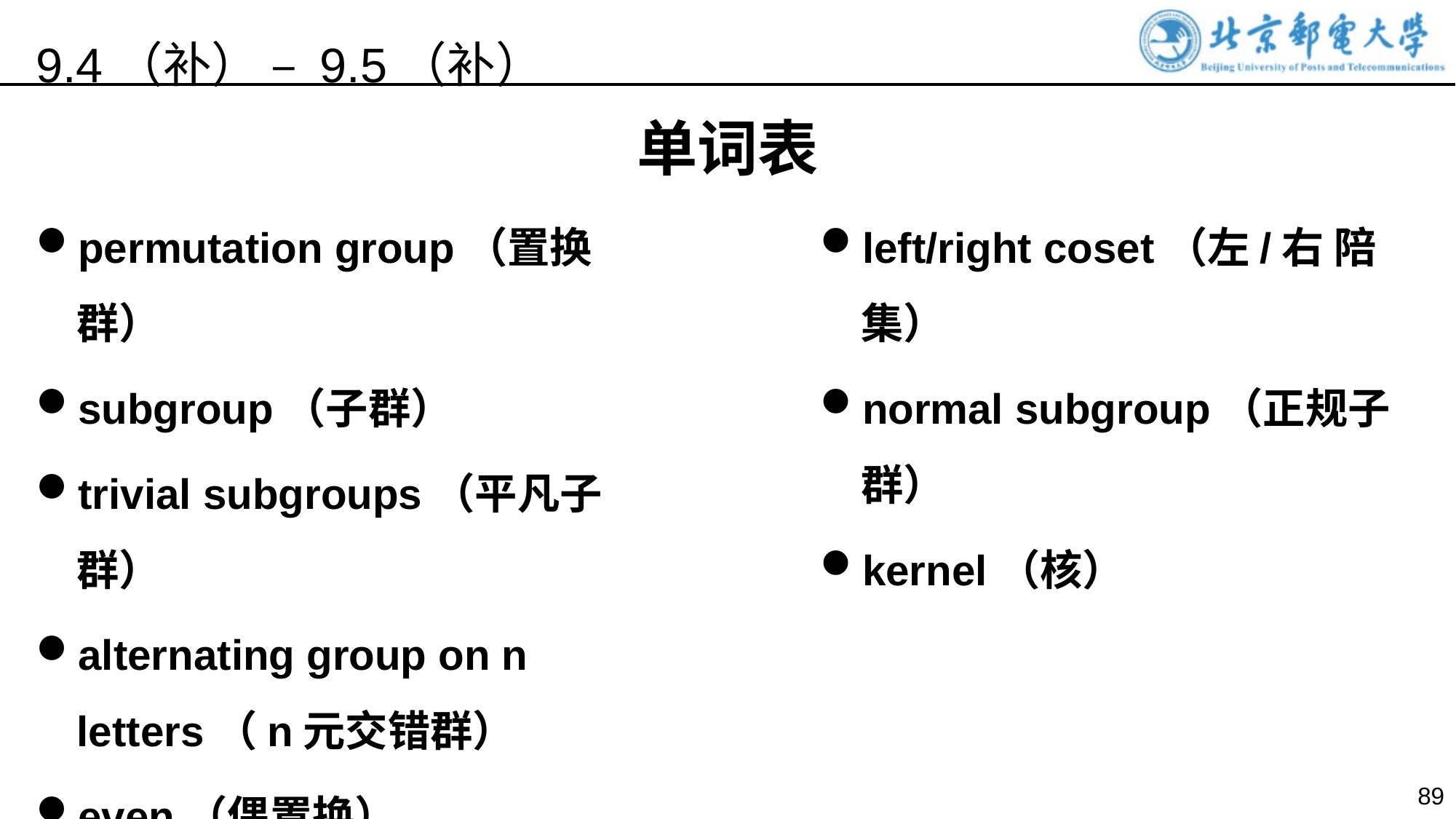

9.4（补） – 9.5（补）
单词表
permutation group（置换群）
subgroup（子群）
trivial subgroups（平凡子群）
alternating group on n letters（n元交错群）
even（偶置换）
Klein 4 group（Klein四元群）
left/right coset（左/右 陪集）
normal subgroup（正规子群）
kernel（核）